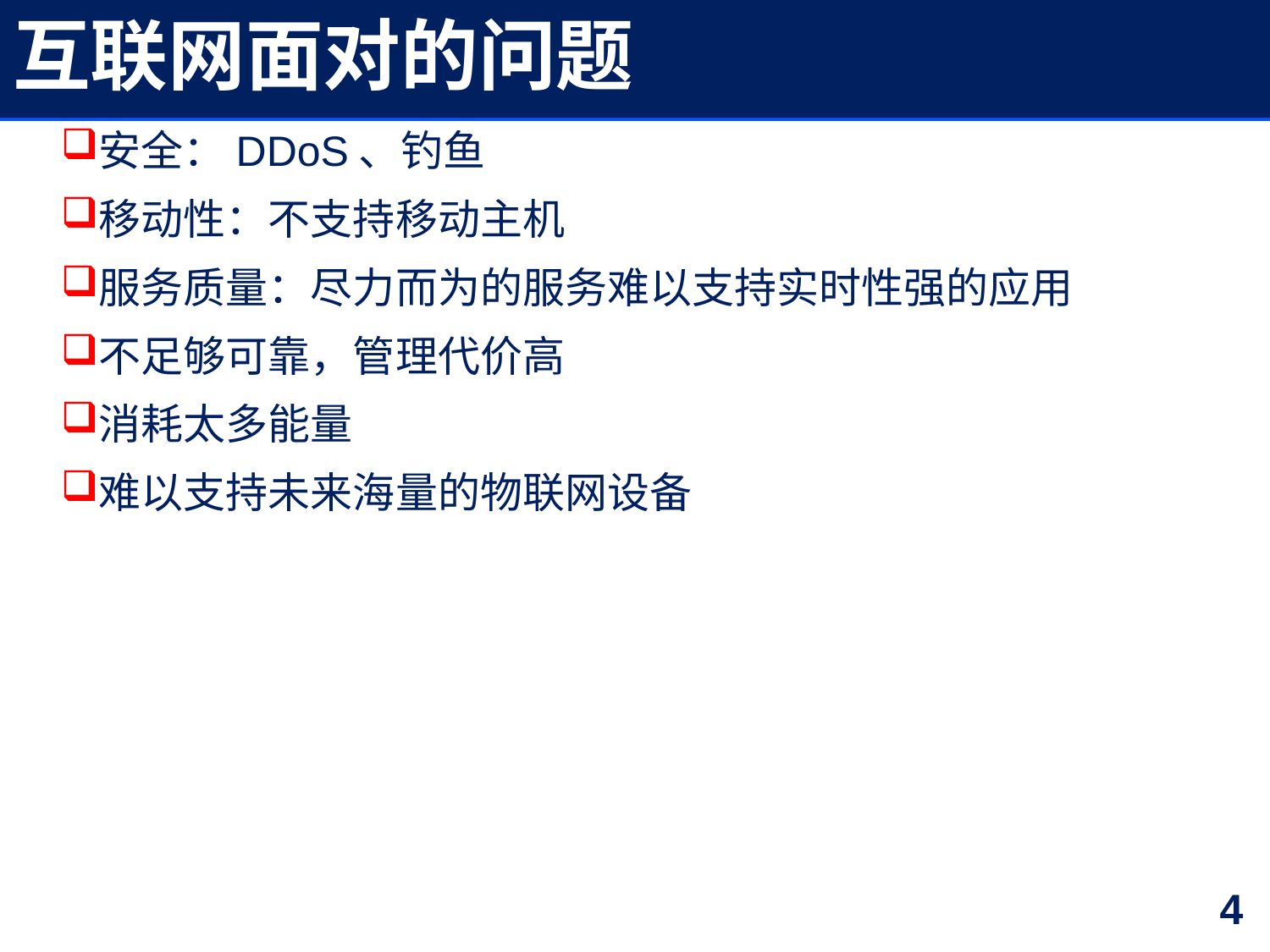

# 互联网面对的问题
安全：DDoS、钓鱼
移动性：不支持移动主机
服务质量：尽力而为的服务难以支持实时性强的应用
不足够可靠，管理代价高
消耗太多能量
难以支持未来海量的物联网设备
4